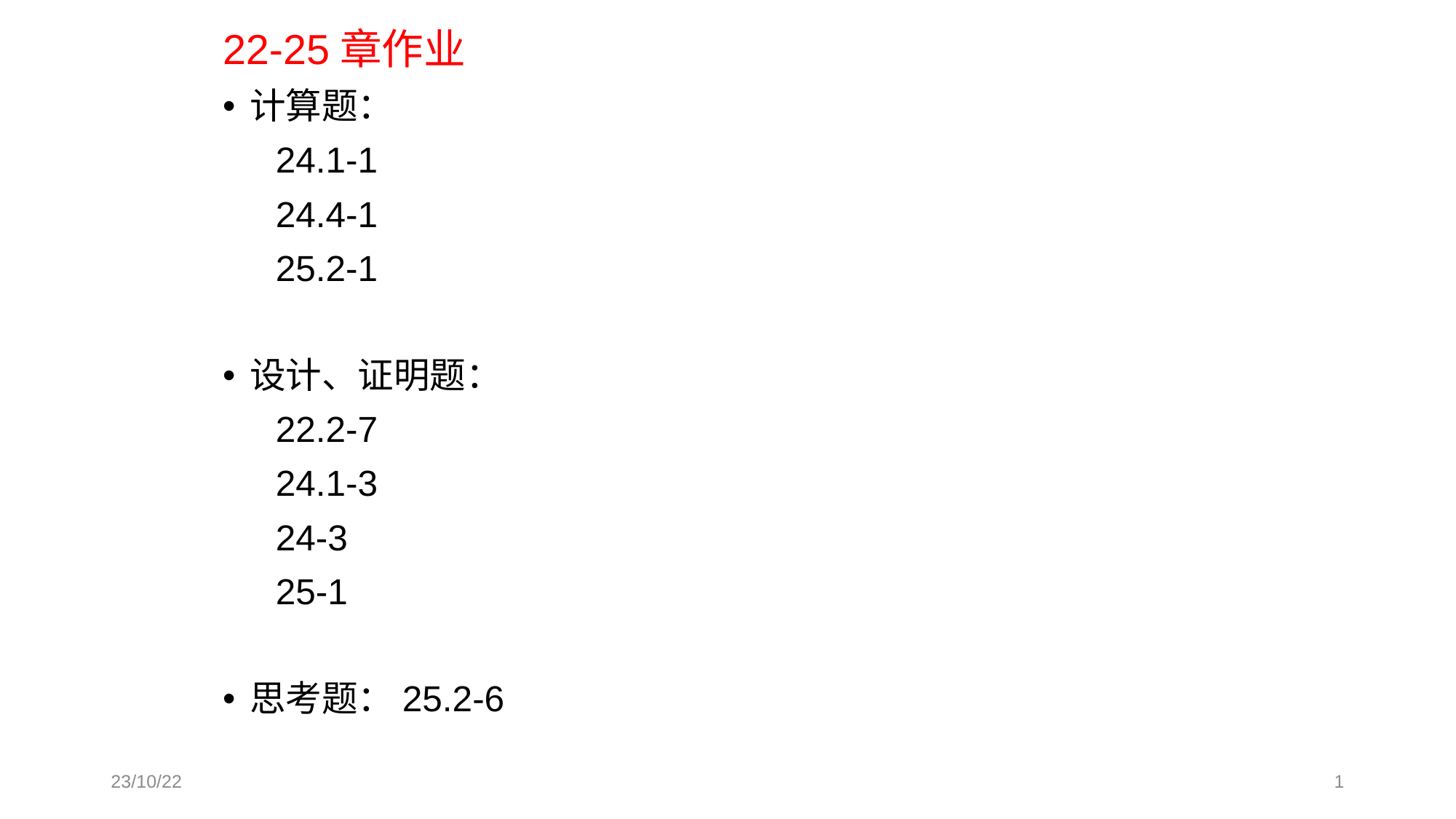

22-25章作业
计算题：
24.1-1
24.4-1
25.2-1

设计、证明题：
22.2-7
24.1-3
24-3
25-1

思考题：25.2-6

23/10/22
1